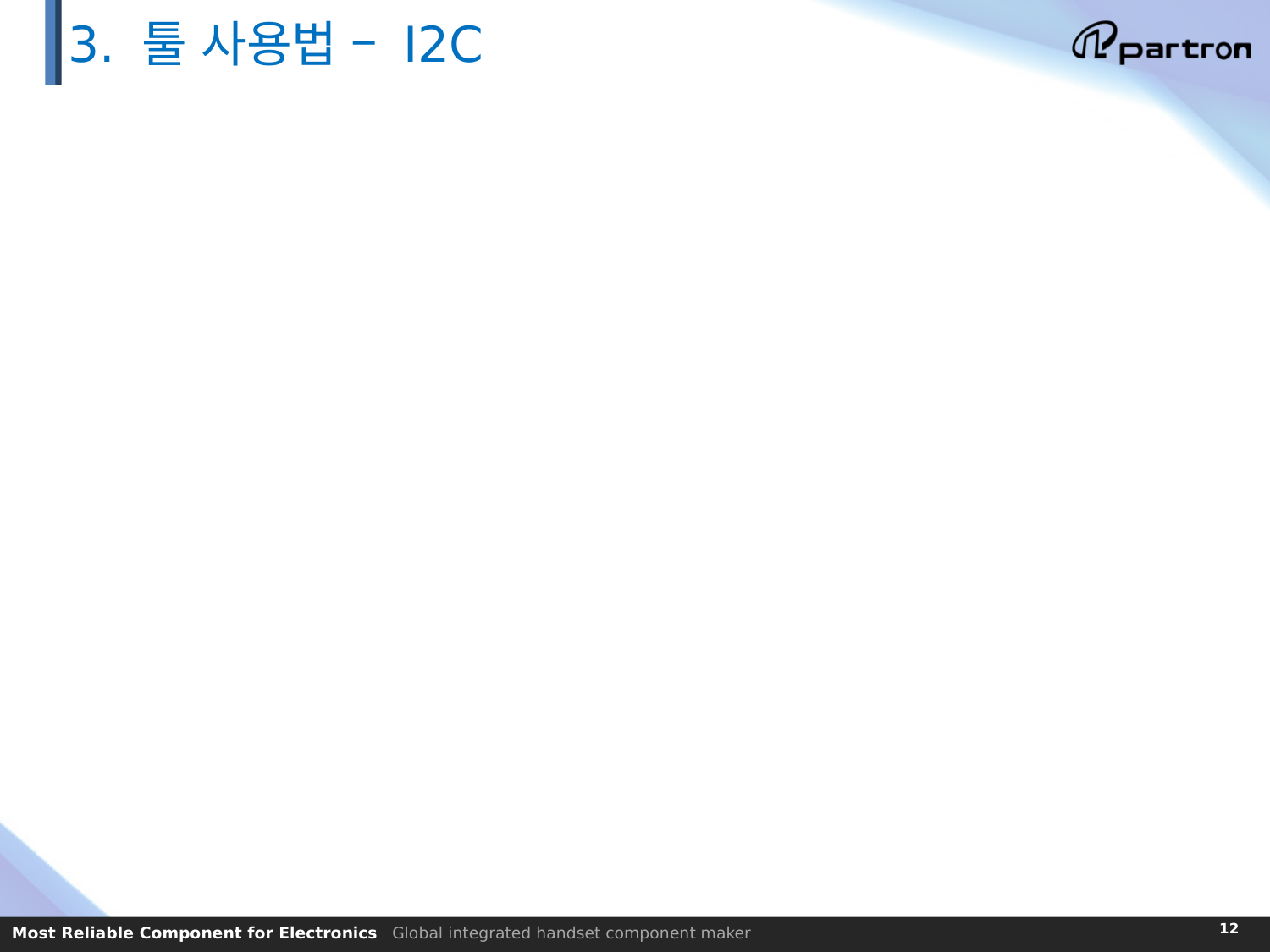

# 3. 툴 사용법 – I2C
12